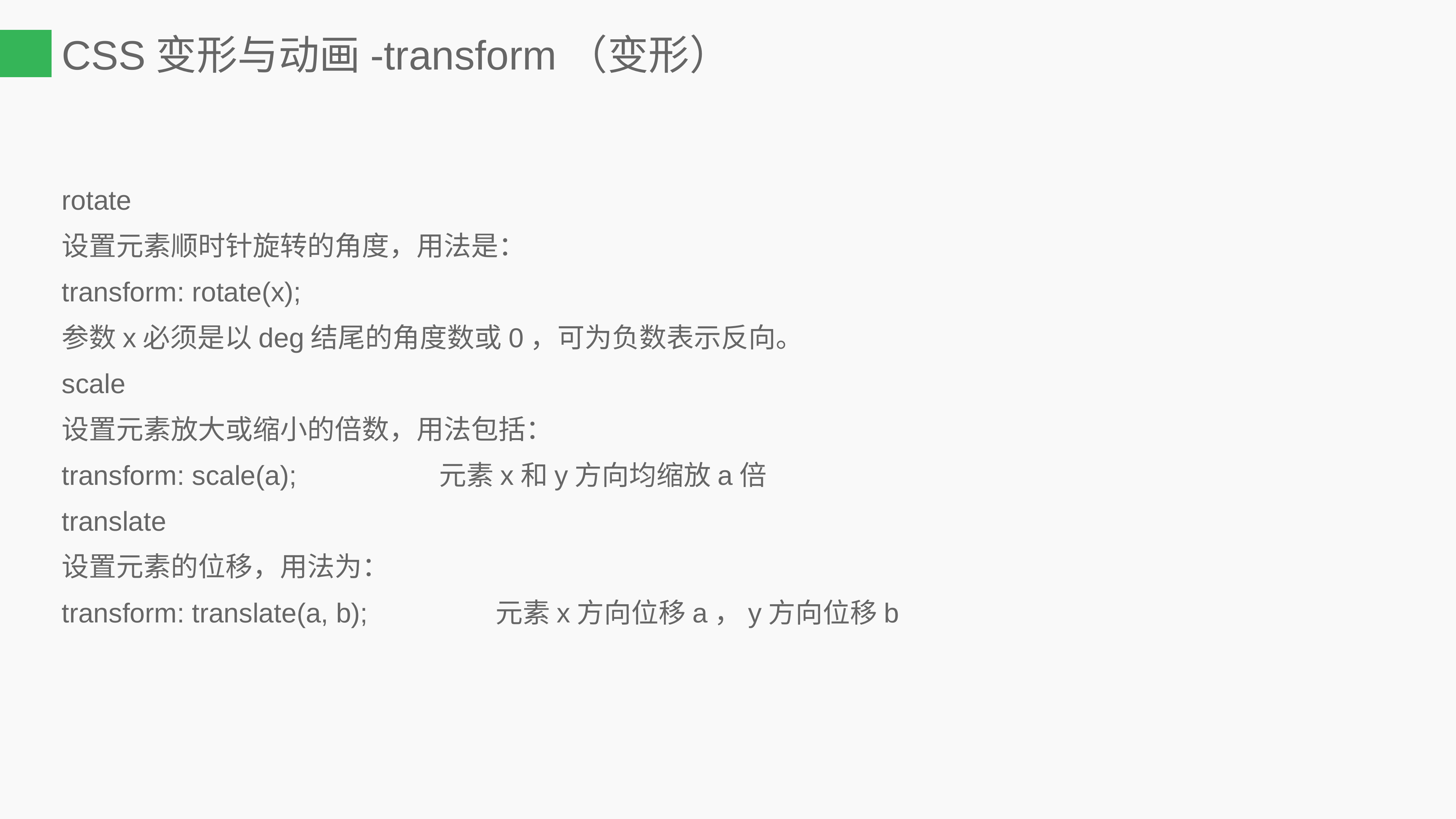

# CSS变形与动画-transform（变形）
rotate
设置元素顺时针旋转的角度，用法是：
transform: rotate(x);
参数x必须是以deg结尾的角度数或0，可为负数表示反向。
scale
设置元素放大或缩小的倍数，用法包括：
transform: scale(a);                  元素x和y方向均缩放a倍
translate
设置元素的位移，用法为：
transform: translate(a, b);                元素x方向位移a，y方向位移b